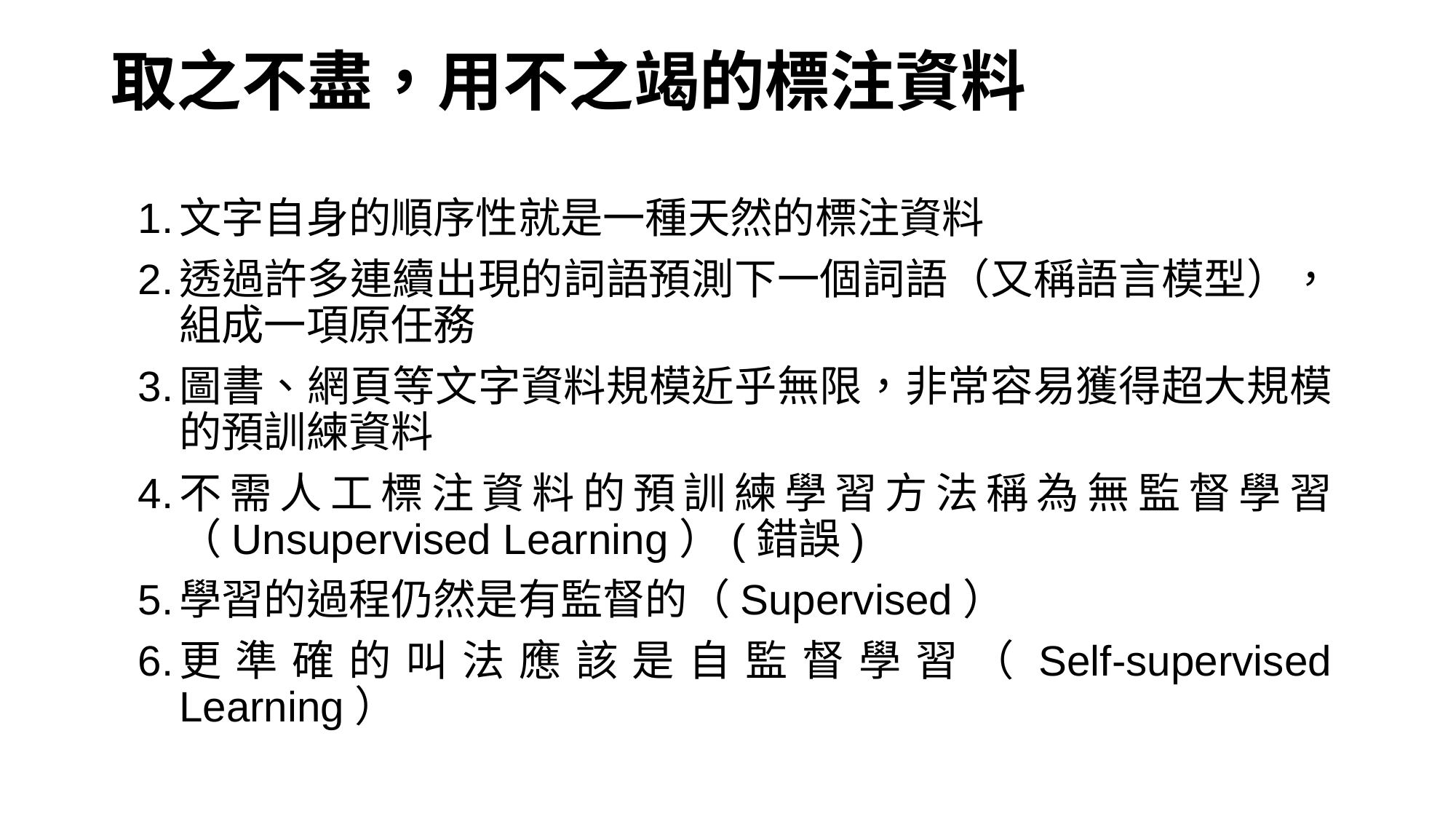

# 取之不盡，用不之竭的標注資料
文字自身的順序性就是一種天然的標注資料
透過許多連續出現的詞語預測下一個詞語（又稱語言模型），組成一項原任務
圖書、網頁等文字資料規模近乎無限，非常容易獲得超大規模的預訓練資料
不需人工標注資料的預訓練學習方法稱為無監督學習（Unsupervised Learning）(錯誤)
學習的過程仍然是有監督的（Supervised）
更準確的叫法應該是自監督學習（Self-supervised Learning）